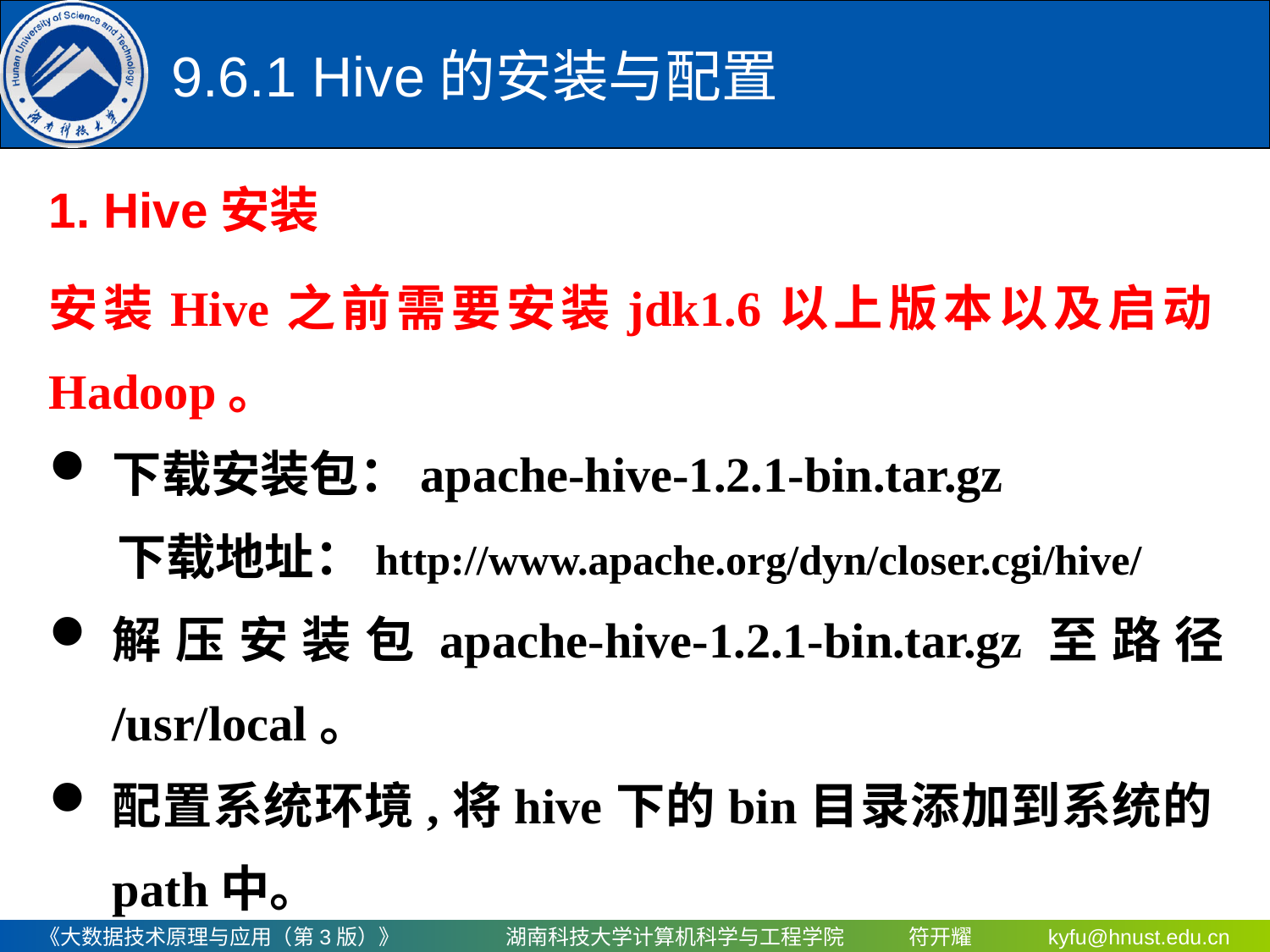

9.6.1 Hive的安装与配置
1. Hive安装
安装Hive之前需要安装jdk1.6以上版本以及启动Hadoop。
下载安装包：apache-hive-1.2.1-bin.tar.gz
     下载地址：http://www.apache.org/dyn/closer.cgi/hive/
解压安装包apache-hive-1.2.1-bin.tar.gz至路径 /usr/local。
配置系统环境,将hive下的bin目录添加到系统的path中。